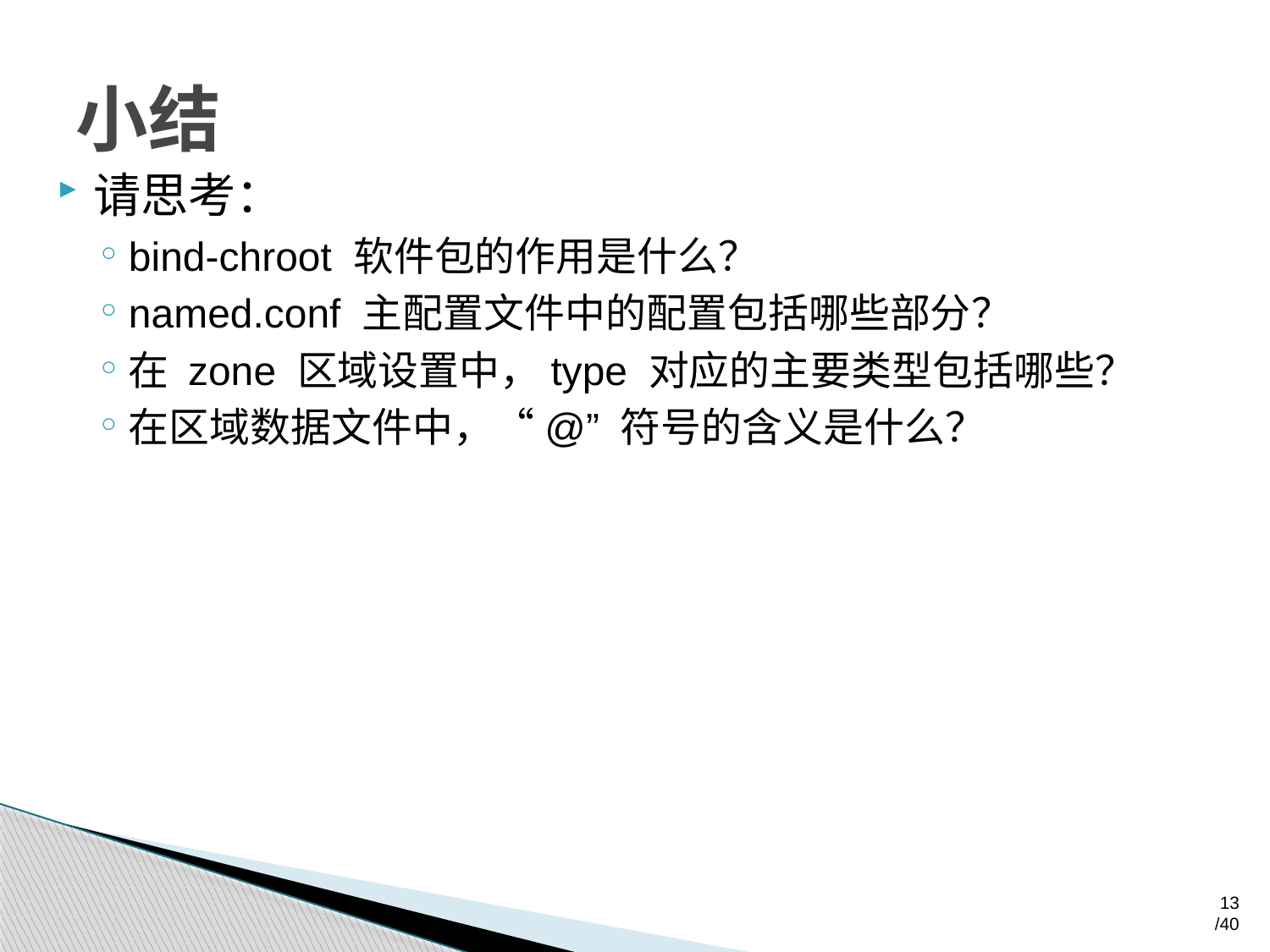

# 小结
请思考：
bind-chroot 软件包的作用是什么？
named.conf 主配置文件中的配置包括哪些部分？
在 zone 区域设置中，type 对应的主要类型包括哪些？
在区域数据文件中，“@” 符号的含义是什么？

13/40